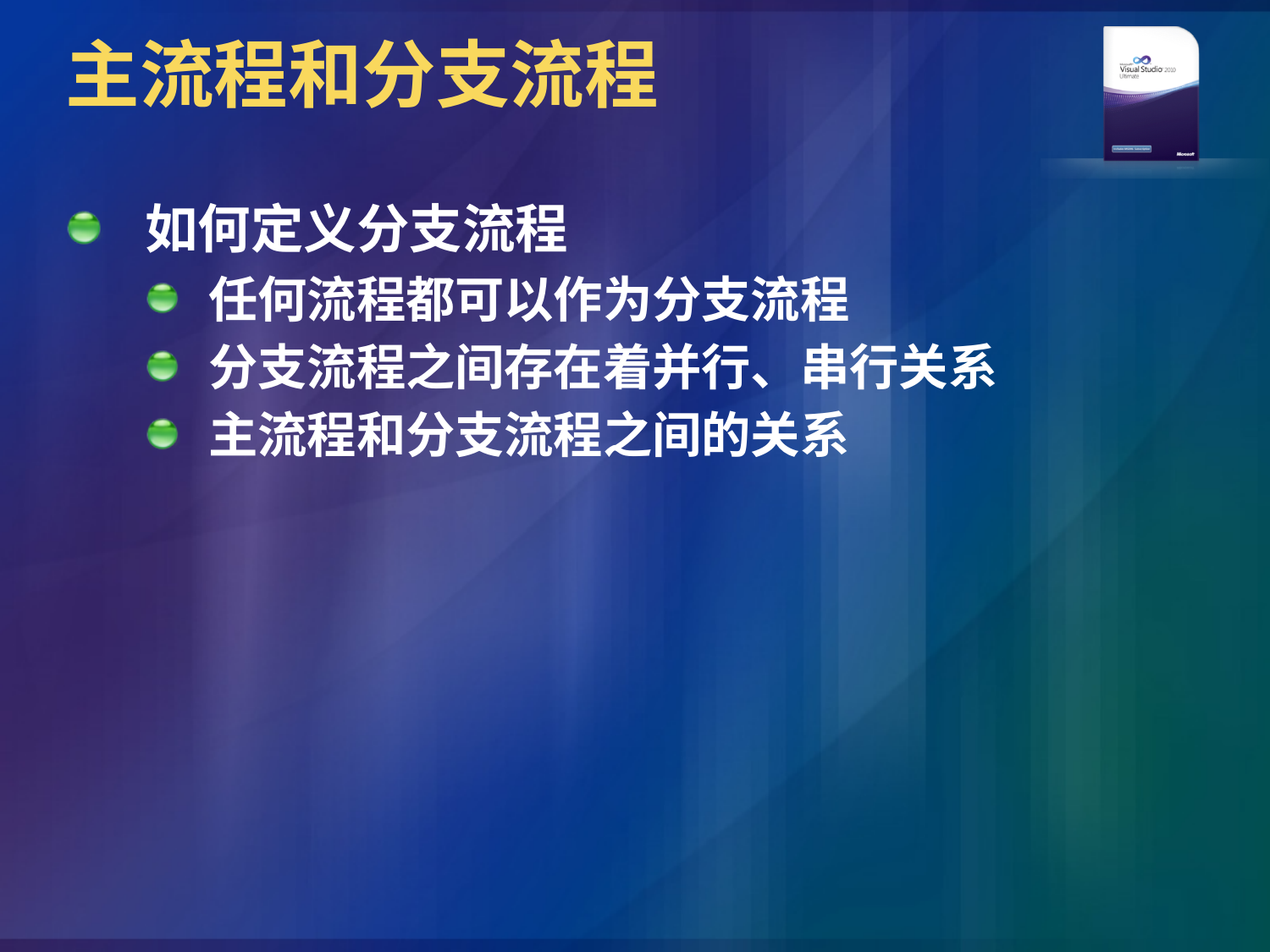

# 主流程和分支流程
如何定义分支流程
任何流程都可以作为分支流程
分支流程之间存在着并行、串行关系
主流程和分支流程之间的关系